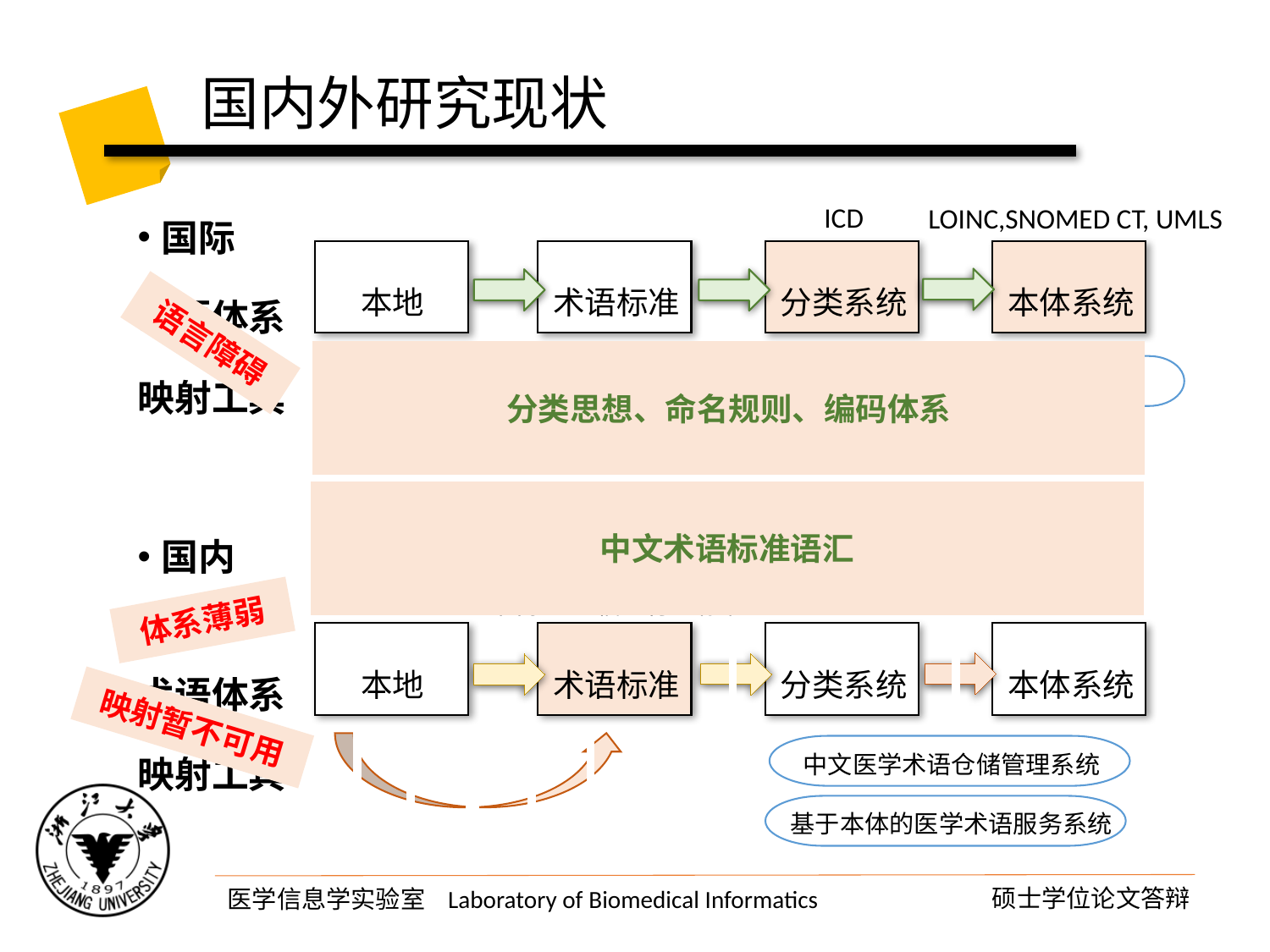

# 国内外研究现状
国际
术语体系
映射工具

国内

术语体系
映射工具
ICD
LOINC,SNOMED CT, UMLS
本地

术语标准

分类系统

本体系统

语言障碍
分类思想、命名规则、编码体系

SNOMED CT
UMLS

标准检索工具

映射工具
中文术语标准语汇
医疗机构临床检验项目目录
全国医疗服务价格项目规范
国家卫生信息行业标准
CUMLS
ICD
体系薄弱
本地

术语标准

分类系统

本体系统

映射暂不可用

中文医学术语仓储管理系统

基于本体的医学术语服务系统